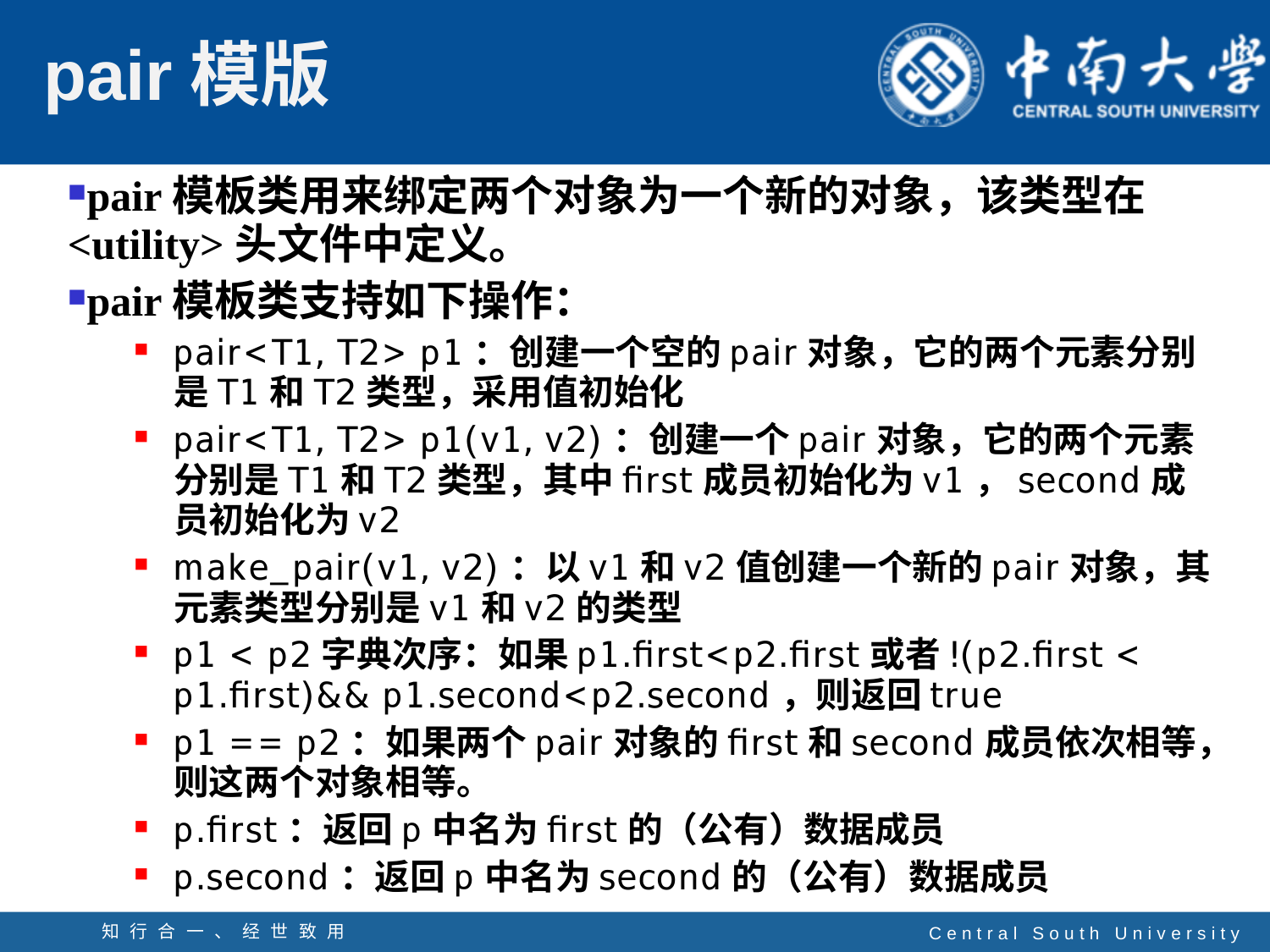

pair模板类用来绑定两个对象为一个新的对象，该类型在<utility>头文件中定义。
pair模板类支持如下操作：
pair<T1, T2> p1：创建一个空的pair对象，它的两个元素分别是T1和T2类型，采用值初始化
pair<T1, T2> p1(v1, v2)：创建一个pair对象，它的两个元素分别是T1和T2类型，其中first成员初始化为v1，second成员初始化为v2
make_pair(v1, v2)：以v1和v2值创建一个新的pair对象，其元素类型分别是v1和v2的类型
p1 < p2字典次序：如果p1.first<p2.first或者!(p2.first < p1.first)&& p1.second<p2.second，则返回true
p1 == p2：如果两个pair对象的first和second成员依次相等，则这两个对象相等。
p.first：返回p中名为first的（公有）数据成员
p.second：返回p中名为second的（公有）数据成员

知行合一、经世致用
自强不息 厚德载物
Central South University
29